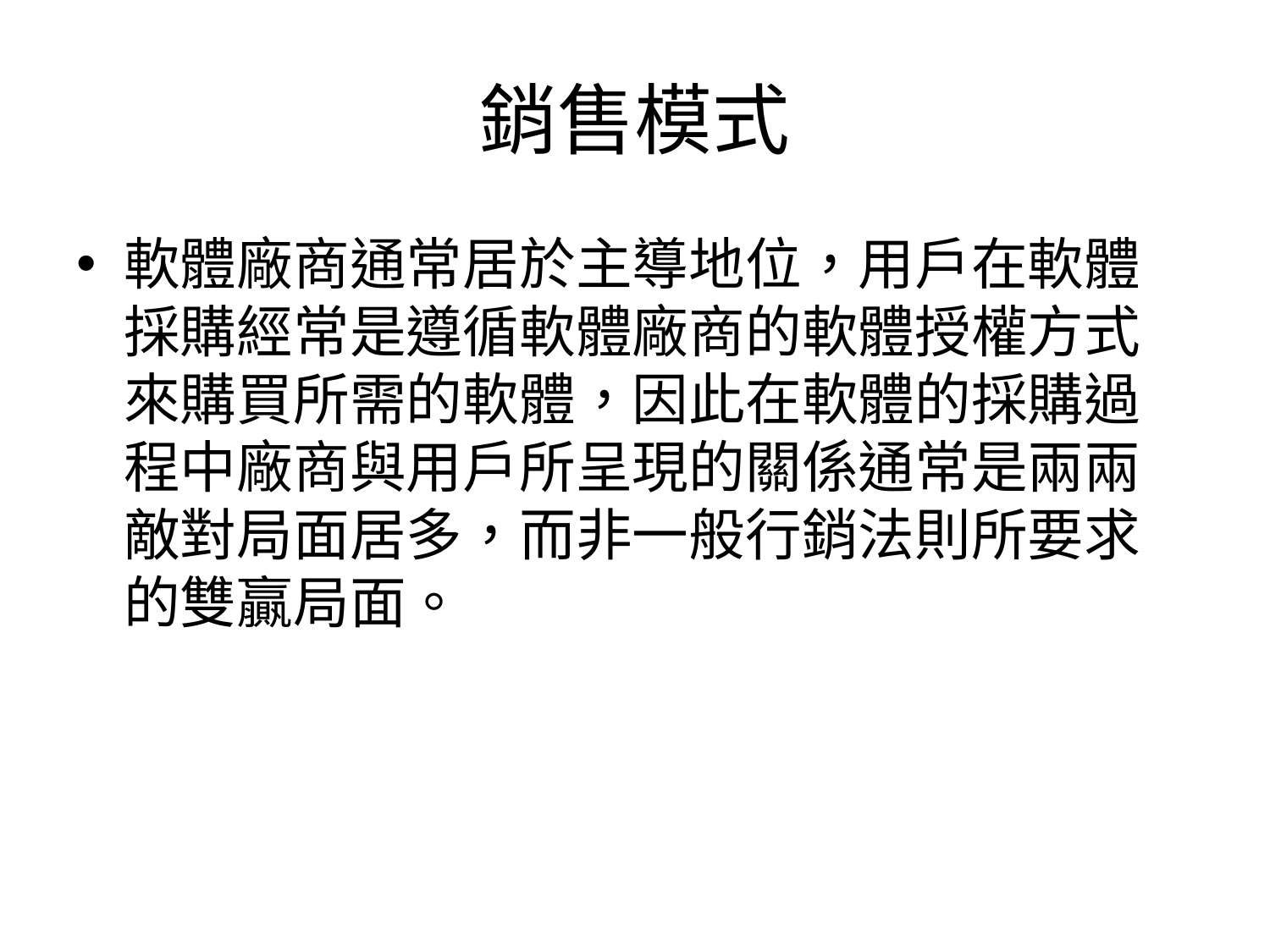

# 銷售模式
軟體廠商通常居於主導地位，用戶在軟體採購經常是遵循軟體廠商的軟體授權方式來購買所需的軟體，因此在軟體的採購過程中廠商與用戶所呈現的關係通常是兩兩敵對局面居多，而非一般行銷法則所要求的雙贏局面。